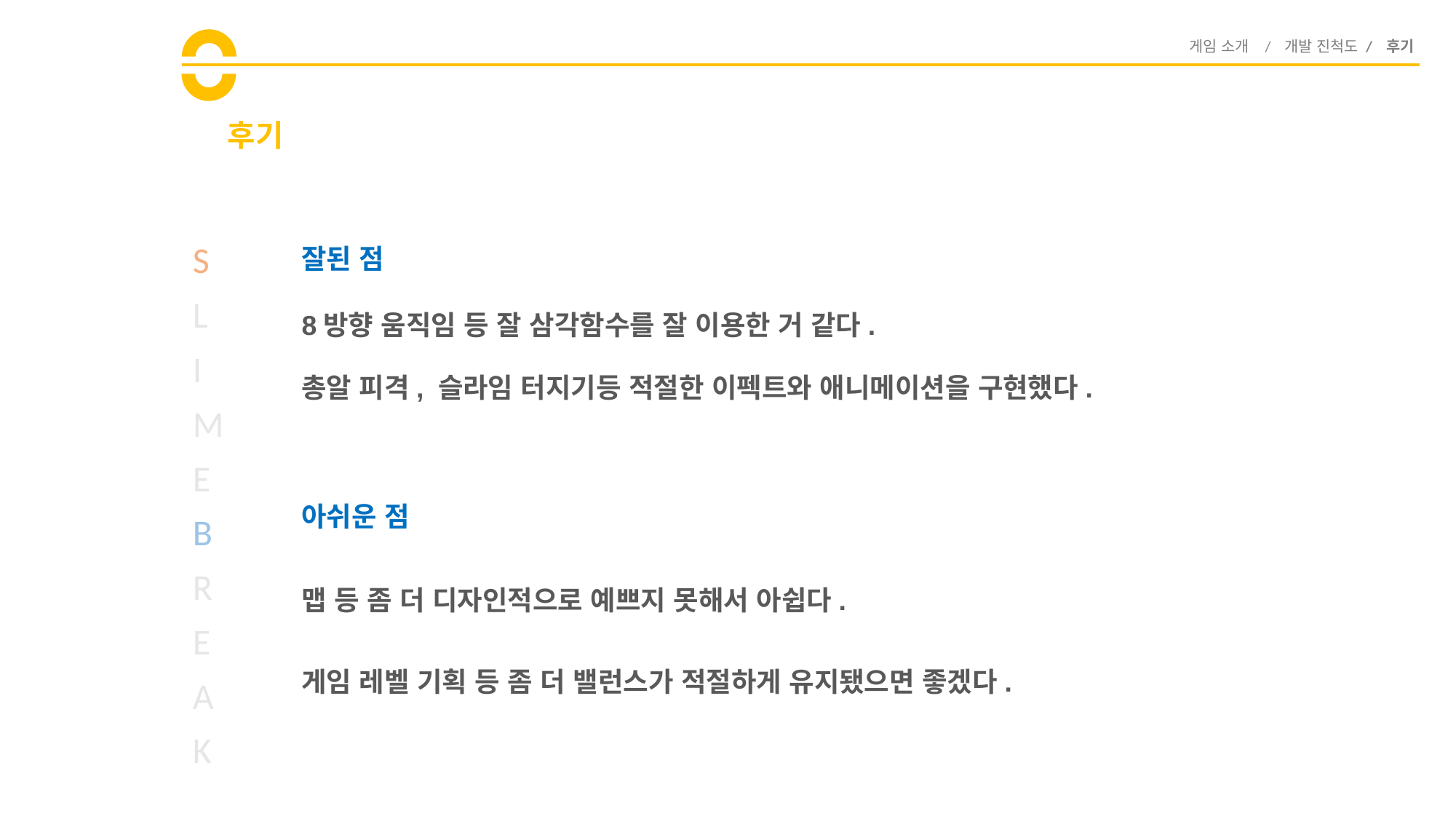

게임 소개   /   개발 진척도 /   후기

# 후기
S
L
I
M
E
B
R
E
A
K

잘된 점
8방향 움직임 등 잘 삼각함수를 잘 이용한 거 같다.
총알 피격, 슬라임 터지기등 적절한 이펙트와 애니메이션을 구현했다.
아쉬운 점
맵 등 좀 더 디자인적으로 예쁘지 못해서 아쉽다.
게임 레벨 기획 등 좀 더 밸런스가 적절하게 유지됐으면 좋겠다.